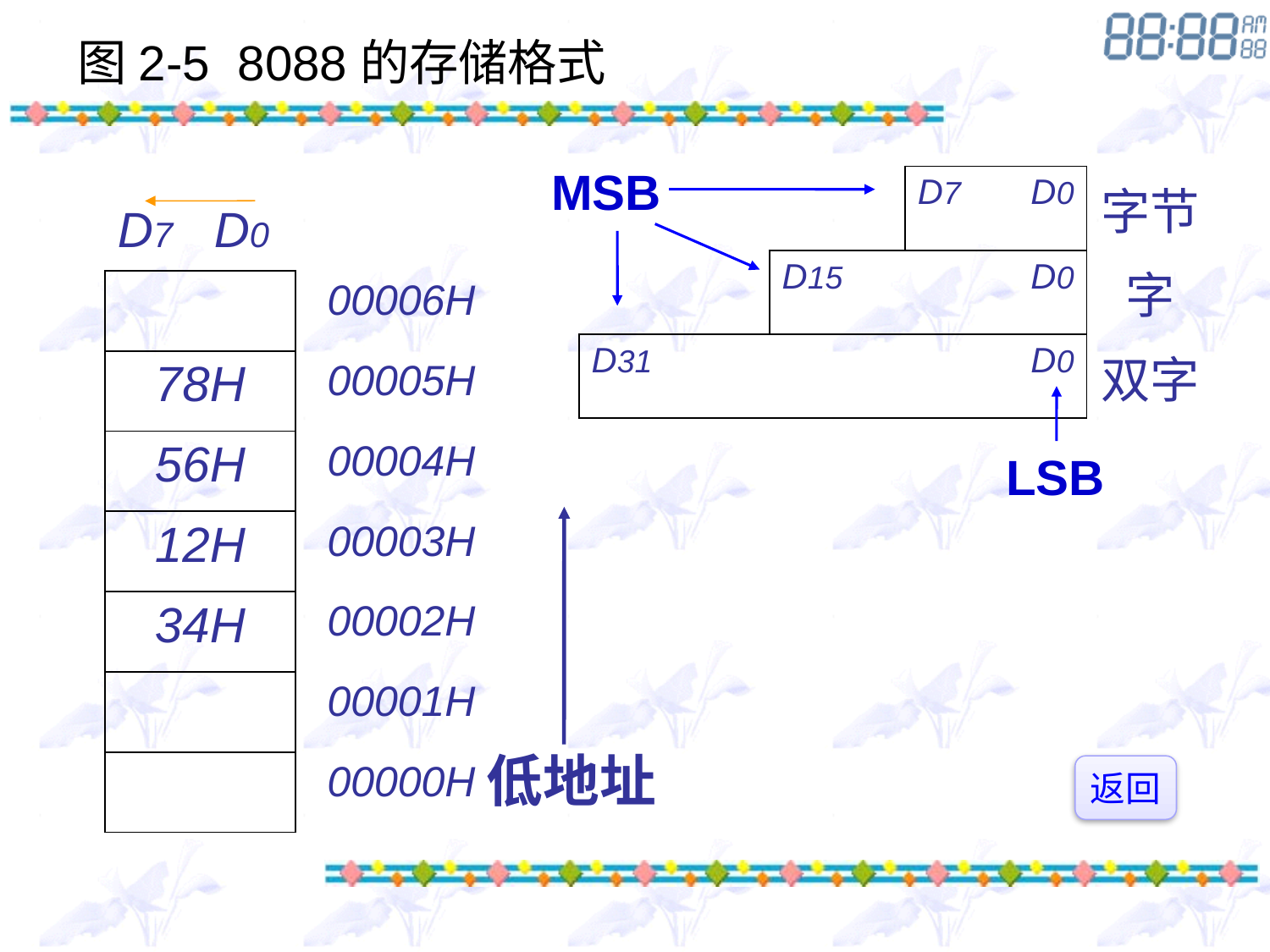

图2-5  8088的存储格式
MSB
|  |  |  |  | D7 | D0 | 字节 |
| --- | --- | --- | --- | --- | --- | --- |
|  |  | D15 |  |  | D0 | 字 |
| D31 |  |  |  |  | D0 | 双字 |

| D7 D0 |  |
| --- | --- |
|  | 00006H |
| 78H | 00005H |
| 56H | 00004H |
| 12H | 00003H |
| 34H | 00002H |
|  | 00001H |
|  | 00000H |

LSB

低地址
返回